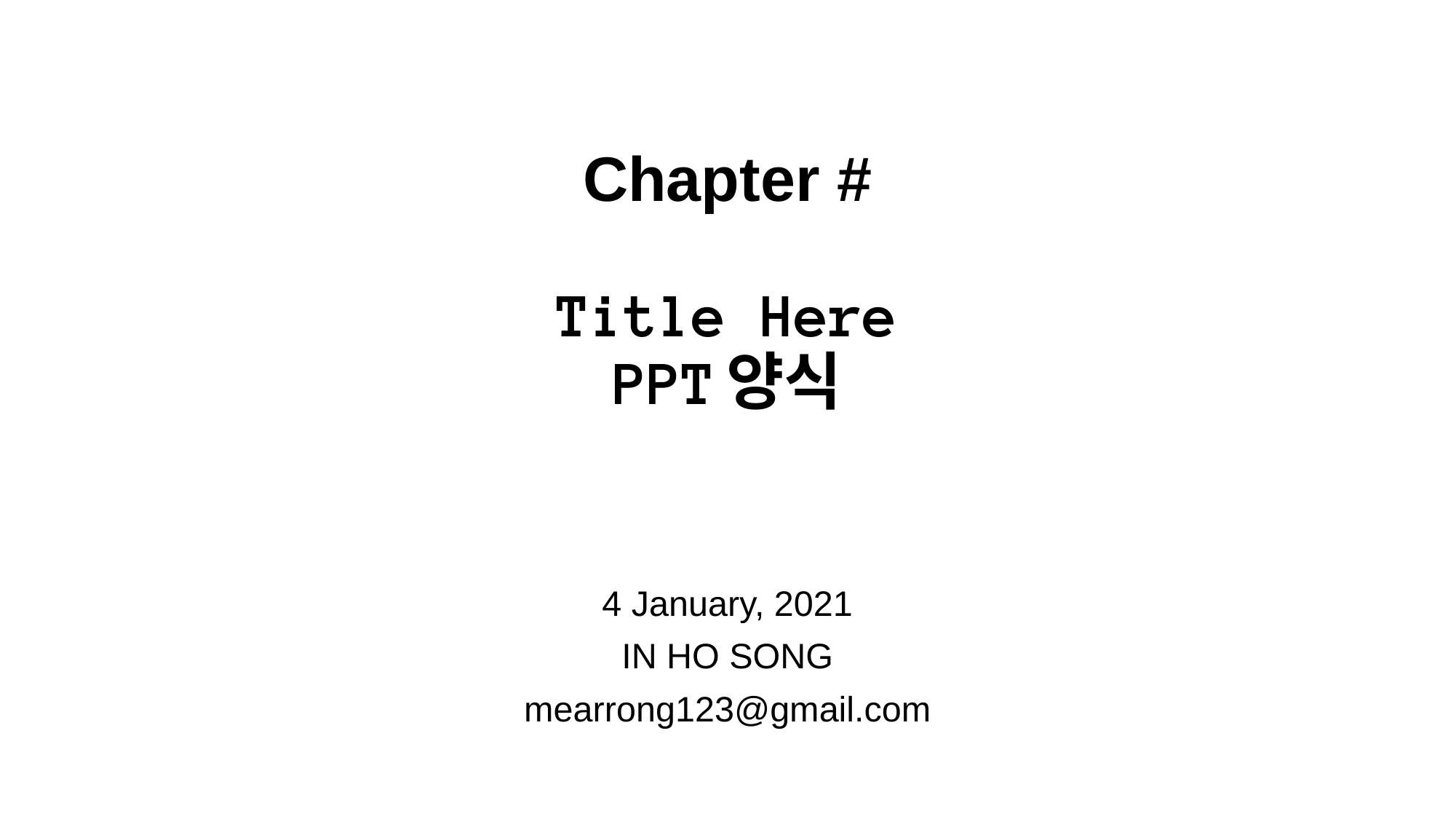

# Chapter # Title Here PPT양식

4 January, 2021
IN HO SONG
mearrong123@gmail.com